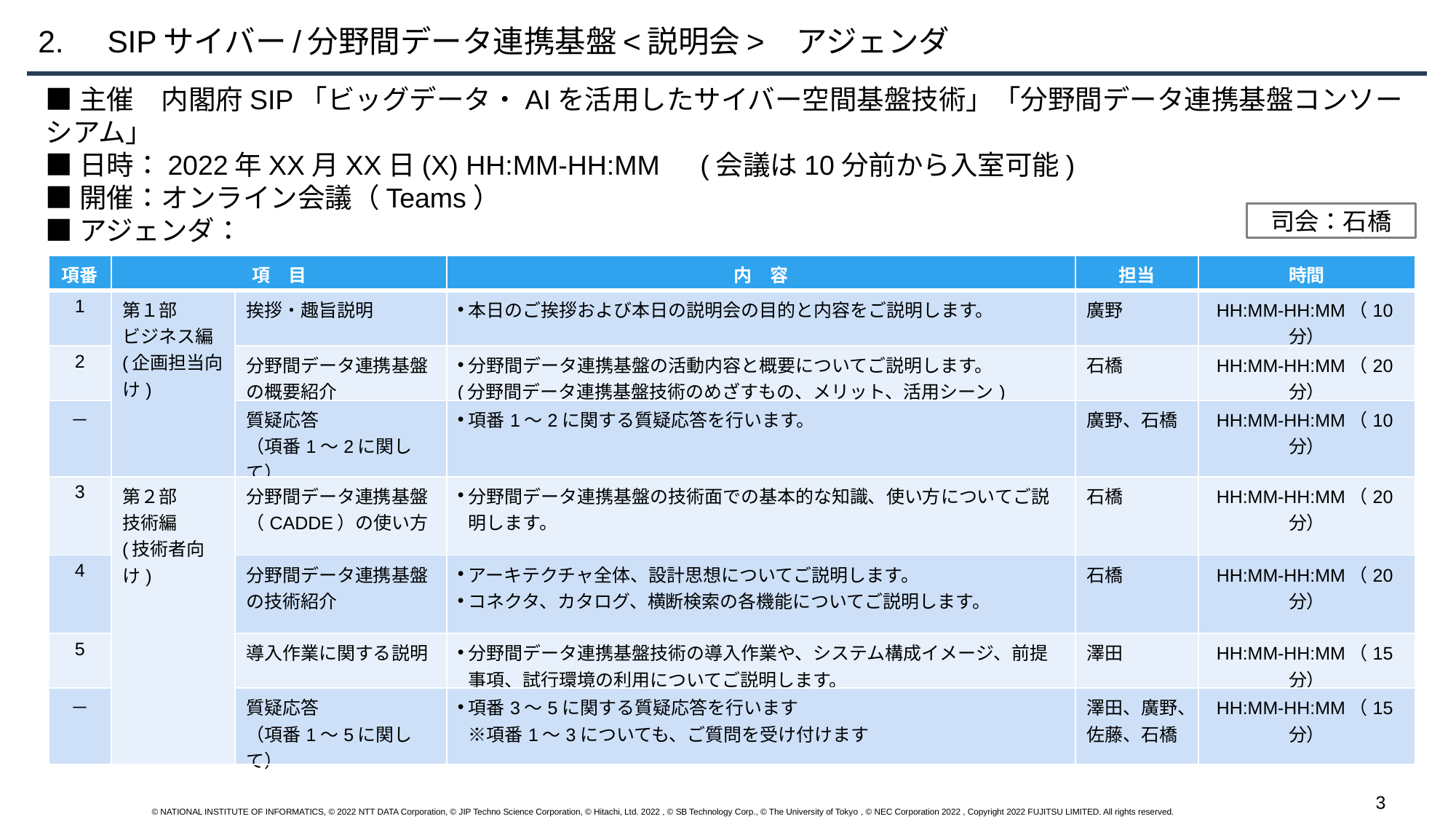

2.　SIPサイバー/分野間データ連携基盤<説明会>   アジェンダ
■主催　内閣府SIP「ビッグデータ・AIを活用したサイバー空間基盤技術」「分野間データ連携基盤コンソーシアム」
■日時：2022年XX月XX日(X) HH:MM-HH:MM　(会議は10分前から入室可能)
■開催：オンライン会議（Teams）
■アジェンダ：
司会：石橋
| 項番 | 項　目 | 項　目 | 内　容 | 担当 | 時間 |
| --- | --- | --- | --- | --- | --- |
| 1 | 第１部 ビジネス編 (企画担当向け) | 挨拶・趣旨説明 | 本日のご挨拶および本日の説明会の目的と内容をご説明します。 | 廣野 | HH:MM-HH:MM（10分） |
| 2 |  | 分野間データ連携基盤の概要紹介 | 分野間データ連携基盤の活動内容と概要についてご説明します。 (分野間データ連携基盤技術のめざすもの、メリット、活用シーン) | 石橋 | HH:MM-HH:MM（20分） |
| － |  | 質疑応答 （項番1～2に関して） | 項番1～2に関する質疑応答を行います。 | 廣野、石橋 | HH:MM-HH:MM（10分） |
| 3 | 第２部 技術編 (技術者向け) | 分野間データ連携基盤（CADDE）の使い方 | 分野間データ連携基盤の技術面での基本的な知識、使い方についてご説明します。 | 石橋 | HH:MM-HH:MM（20分） |
| 4 | 第２部 技術編 (技術者向け) | 分野間データ連携基盤の技術紹介 | アーキテクチャ全体、設計思想についてご説明します。 コネクタ、カタログ、横断検索の各機能についてご説明します。 | 石橋 | HH:MM-HH:MM（20分） |
| 5 |  | 導入作業に関する説明 | 分野間データ連携基盤技術の導入作業や、システム構成イメージ、前提事項、試行環境の利用についてご説明します。 | 澤田 | HH:MM-HH:MM（15分） |
| － |  | 質疑応答 （項番1～5に関して） | 項番3～5に関する質疑応答を行います ※項番1～3についても、ご質問を受け付けます | 澤田、廣野、佐藤、石橋 | HH:MM-HH:MM（15分） |